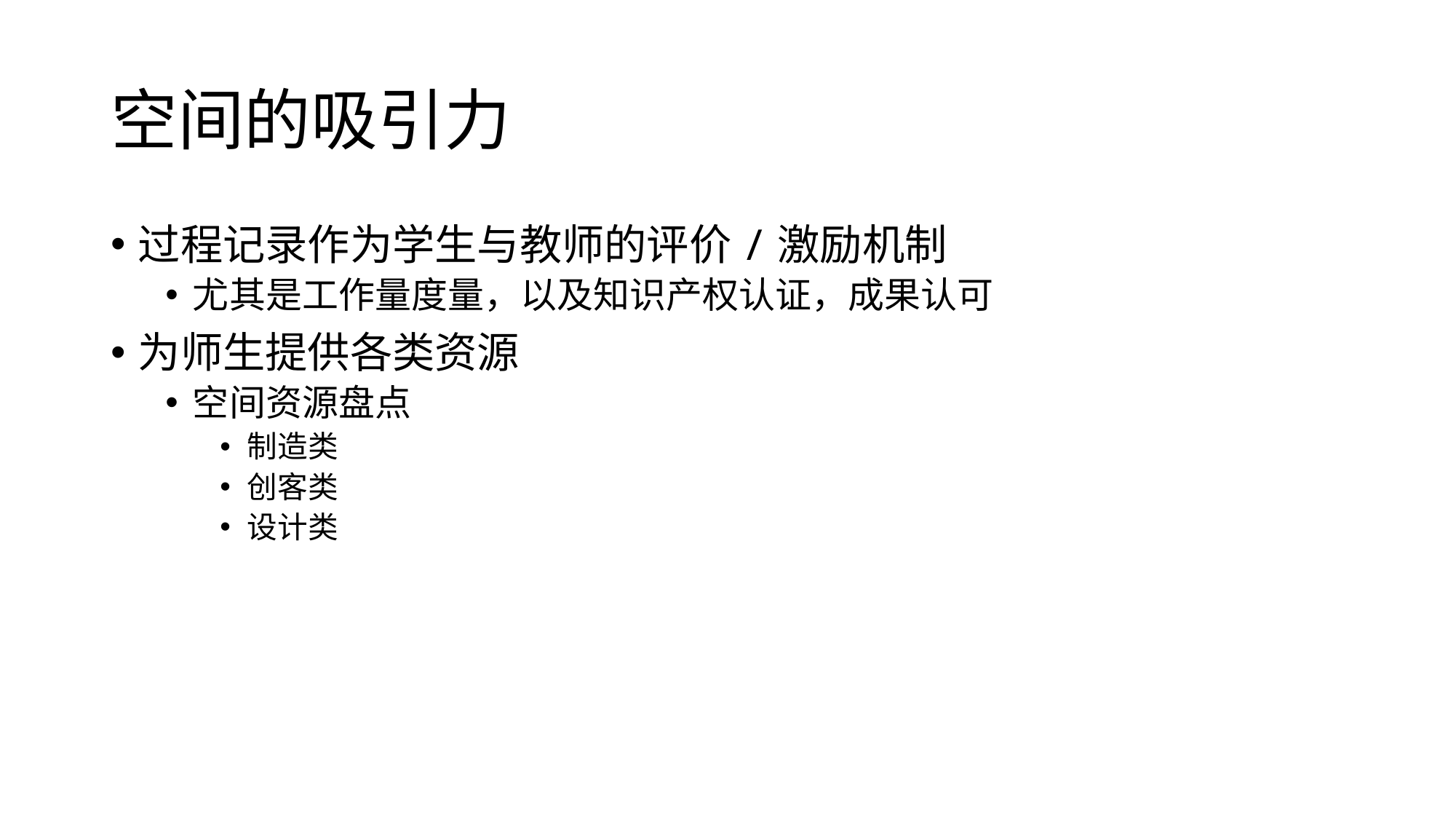

# 空间的吸引力
过程记录作为学生与教师的评价/激励机制
尤其是工作量度量，以及知识产权认证，成果认可
为师生提供各类资源
空间资源盘点
制造类
创客类
设计类